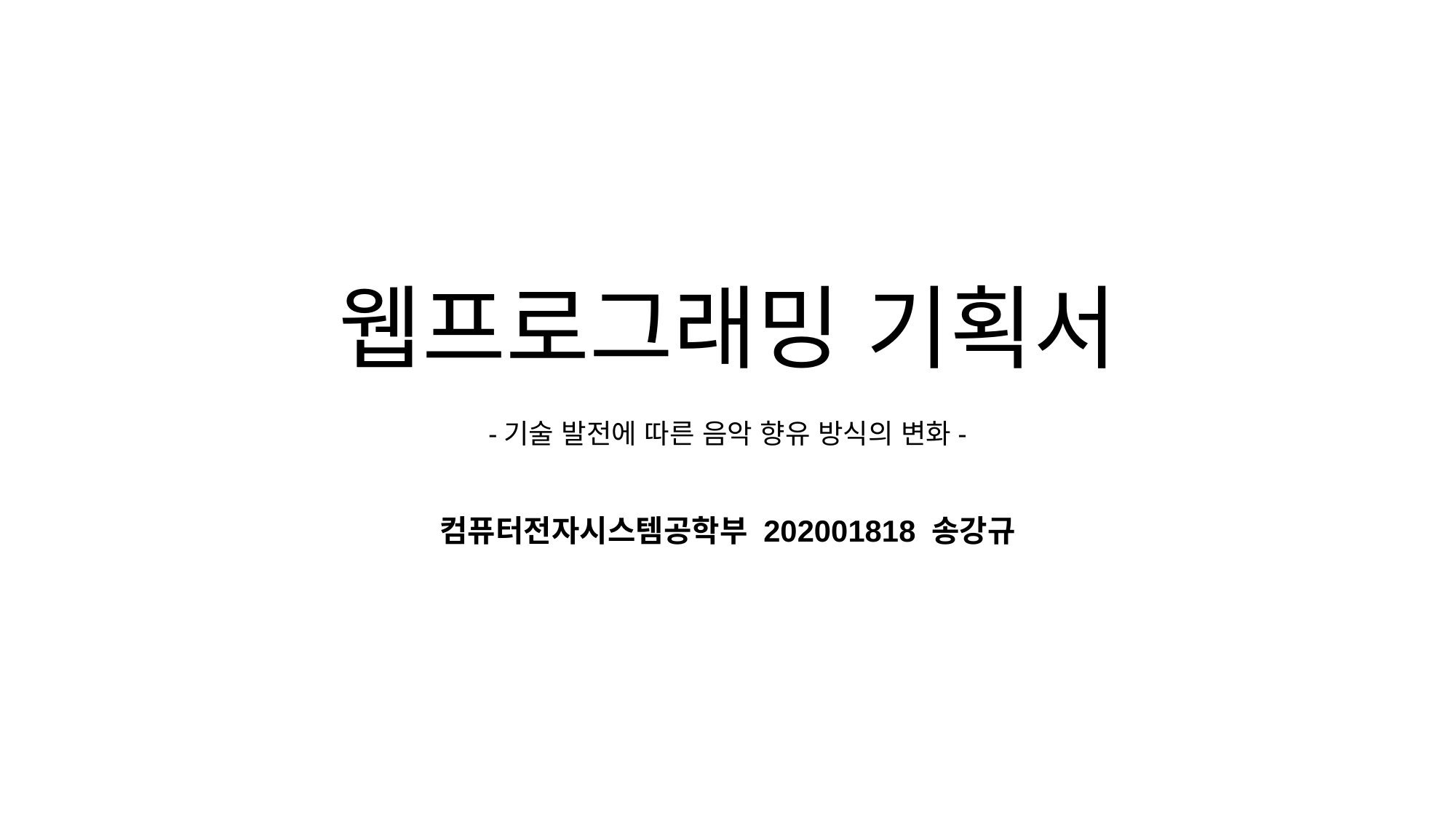

# 웹프로그래밍 기획서 -기술 발전에 따른 음악 향유 방식의 변화-
컴퓨터전자시스템공학부 202001818 송강규